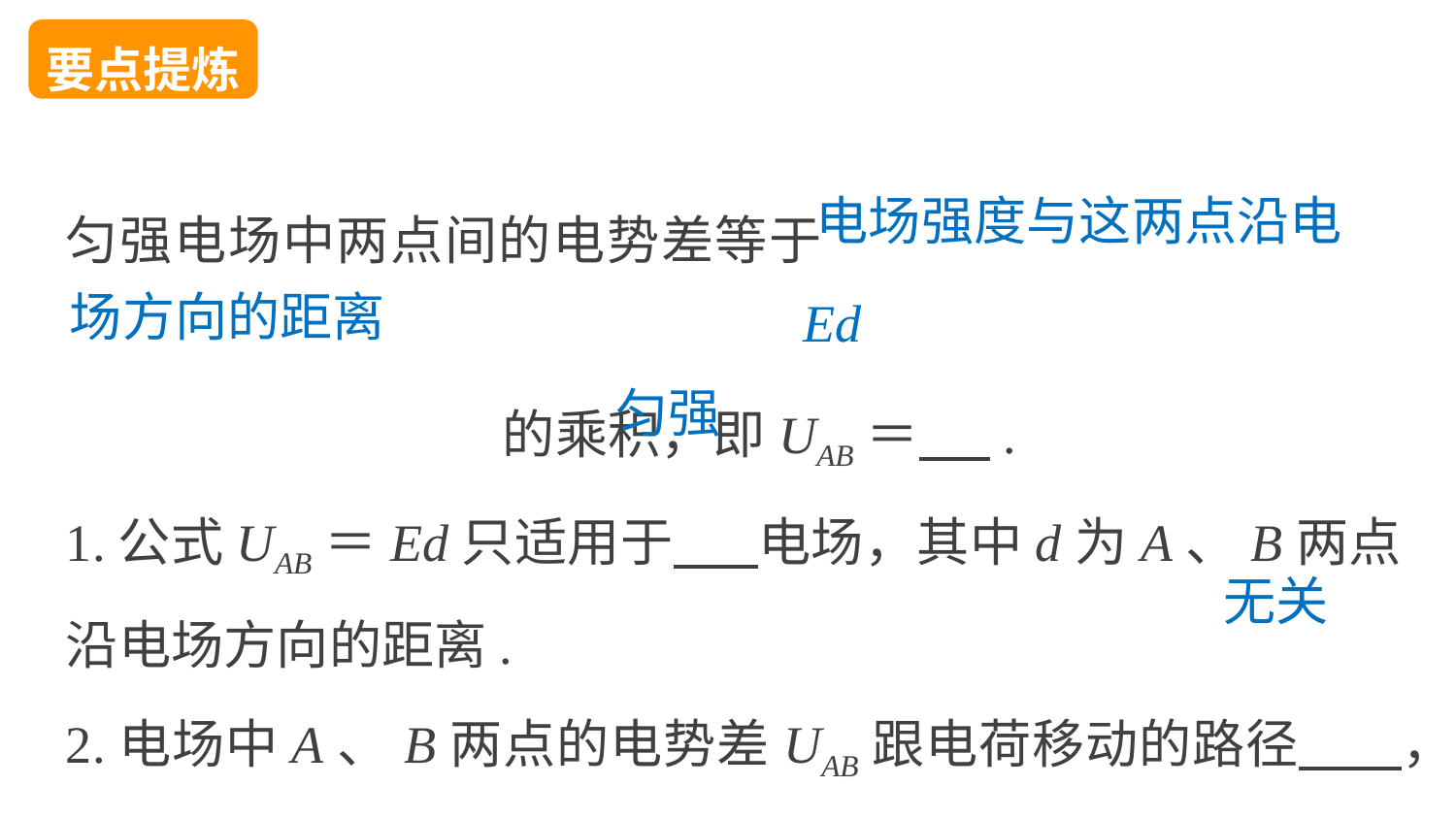

要点提炼
匀强电场中两点间的电势差等于
			的乘积，即UAB＝      .
1.公式UAB＝Ed只适用于       电场，其中d为A、B两点沿电场方向的距离.
2.电场中A、B两点的电势差UAB跟电荷移动的路径        ，由电场强度E及A、B两点沿电场方向的距离d决定.
电场强度与这两点沿电
场方向的距离
Ed
匀强
无关